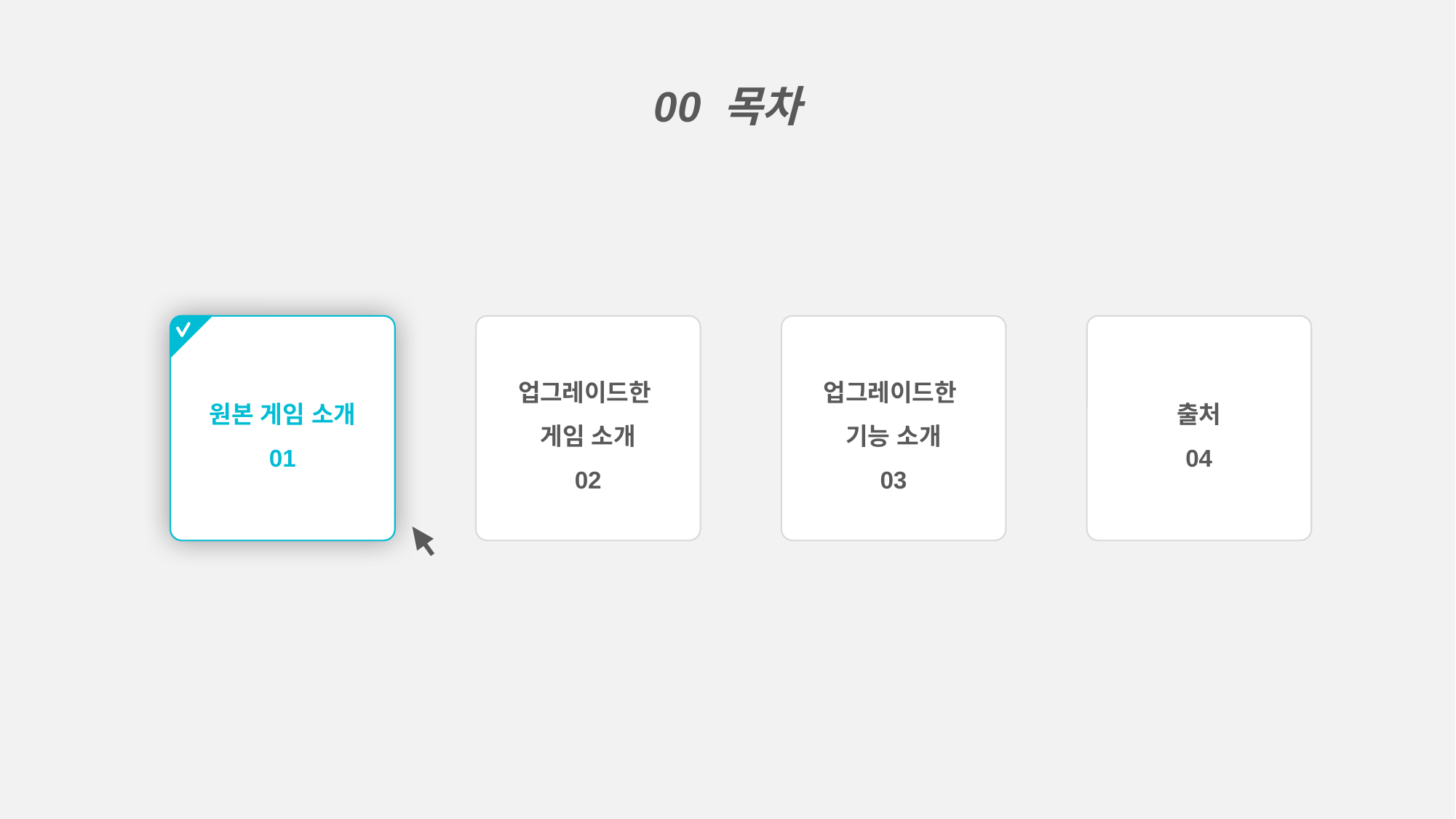

00 목차
CONTENTS
01
CONTENTS
01
원본 게임 소개
01

업그레이드한
게임 소개
02
업그레이드한
기능 소개
03
출처
04